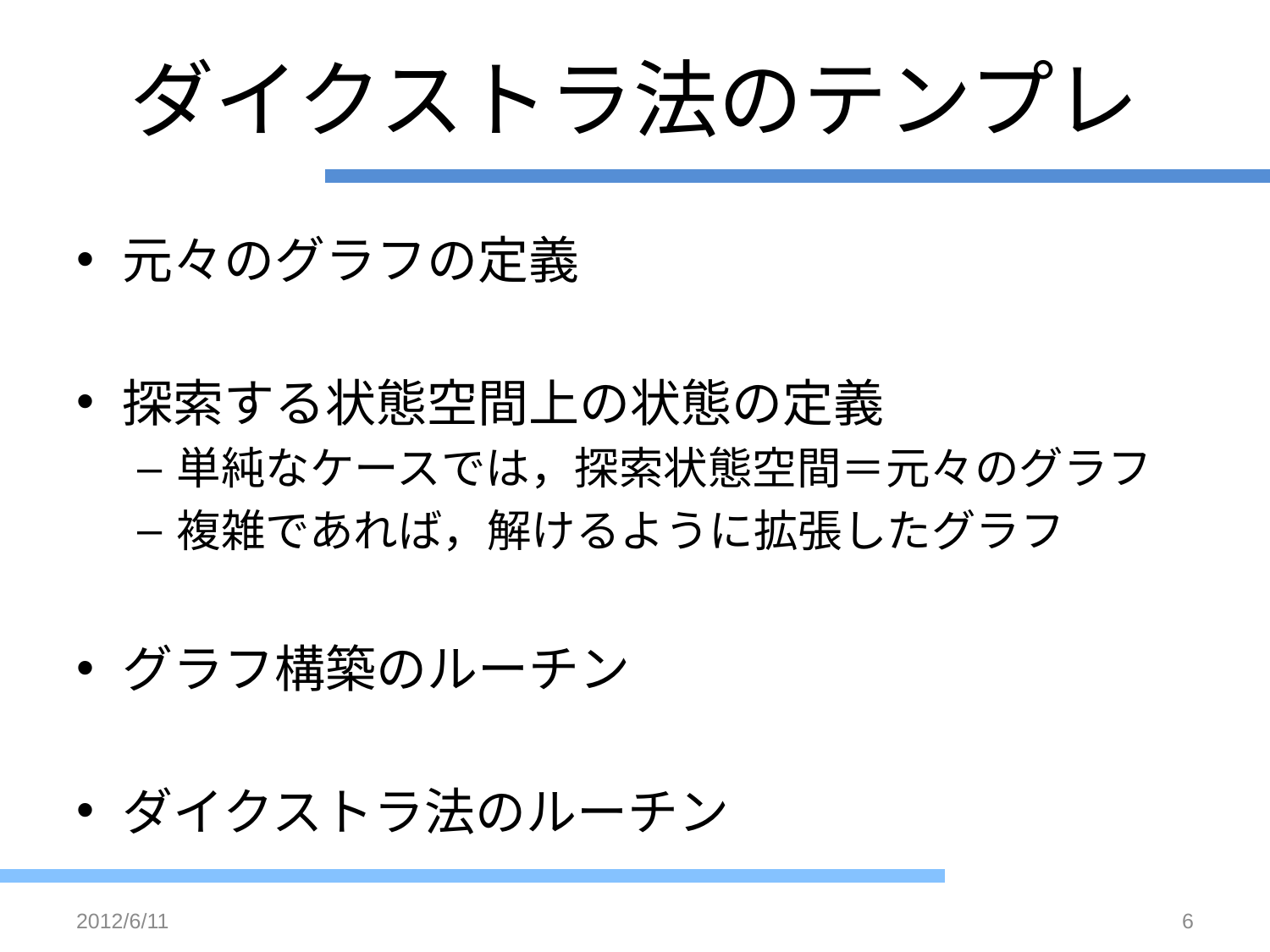

# ダイクストラ法のテンプレ
元々のグラフの定義

探索する状態空間上の状態の定義
単純なケースでは，探索状態空間＝元々のグラフ
複雑であれば，解けるように拡張したグラフ

グラフ構築のルーチン

ダイクストラ法のルーチン
2012/6/11

6